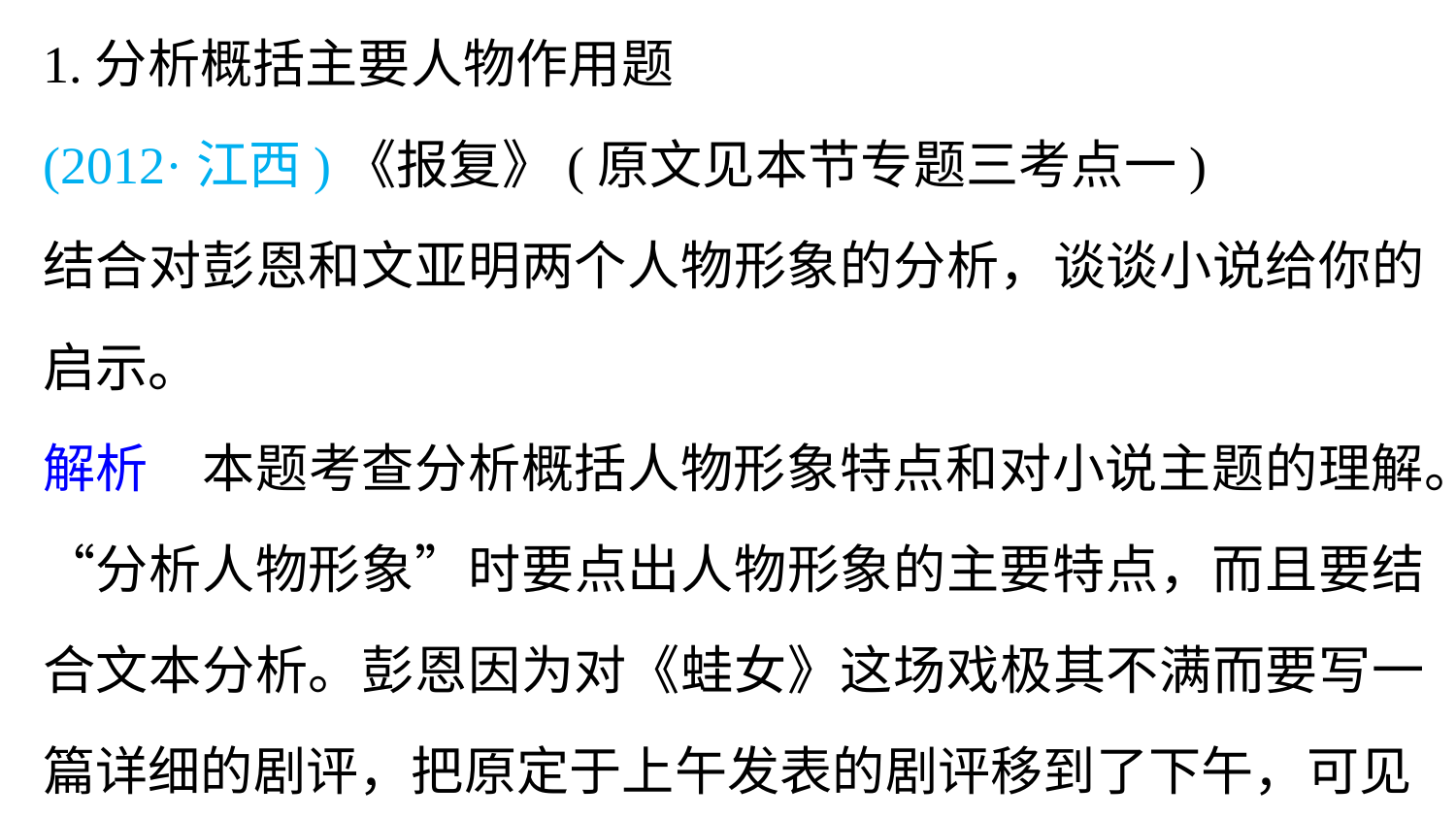

1.分析概括主要人物作用题
(2012·江西)《报复》(原文见本节专题三考点一)
结合对彭恩和文亚明两个人物形象的分析，谈谈小说给你的启示。
解析　本题考查分析概括人物形象特点和对小说主题的理解。“分析人物形象”时要点出人物形象的主要特点，而且要结合文本分析。彭恩因为对《蛙女》这场戏极其不满而要写一篇详细的剧评，把原定于上午发表的剧评移到了下午，可见